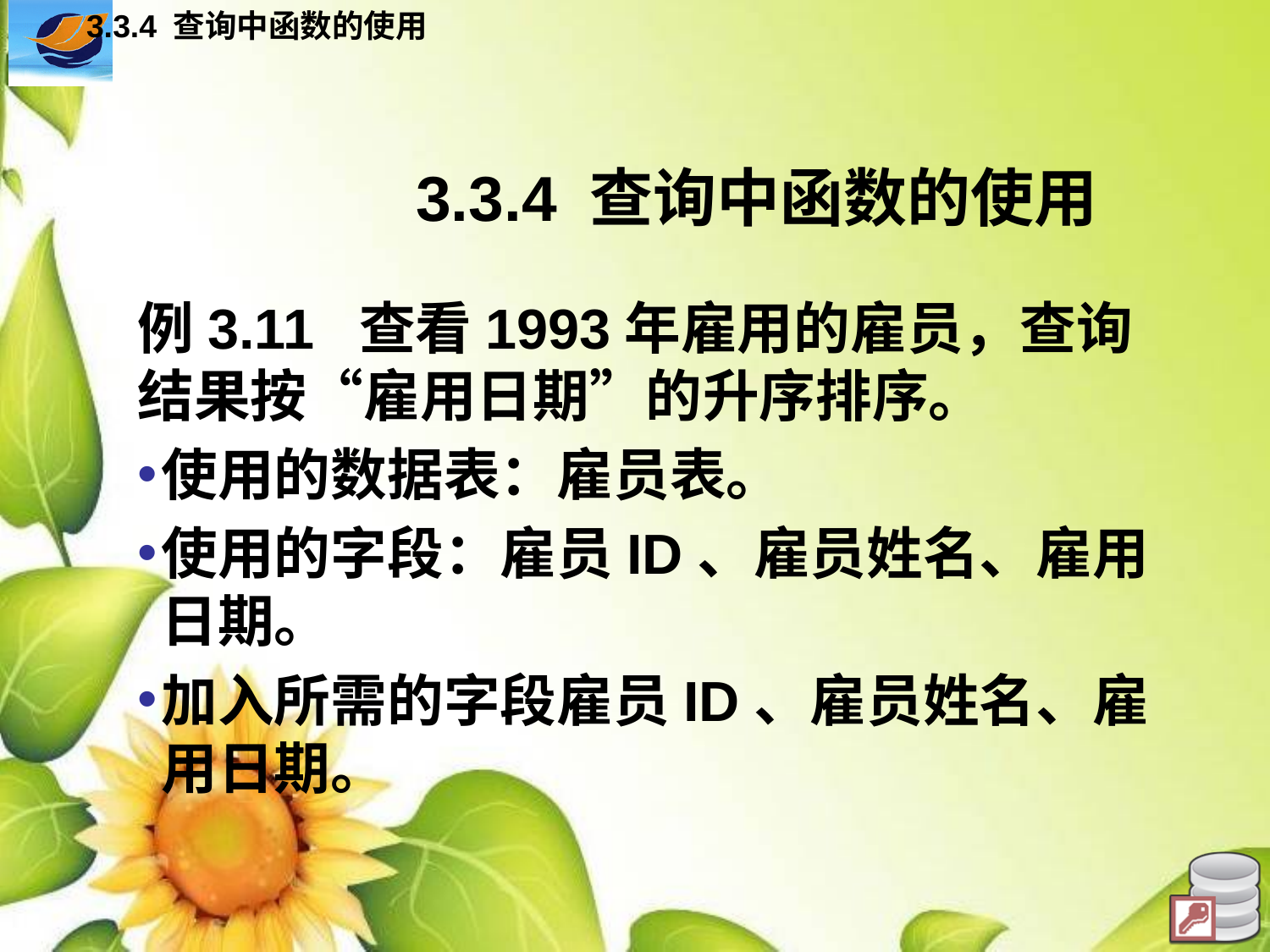

3.3.4 查询中函数的使用
# 3.3.4 查询中函数的使用
例3.11  查看1993年雇用的雇员，查询结果按“雇用日期”的升序排序。
使用的数据表：雇员表。
使用的字段：雇员ID、雇员姓名、雇用日期。
加入所需的字段雇员ID、雇员姓名、雇用日期。